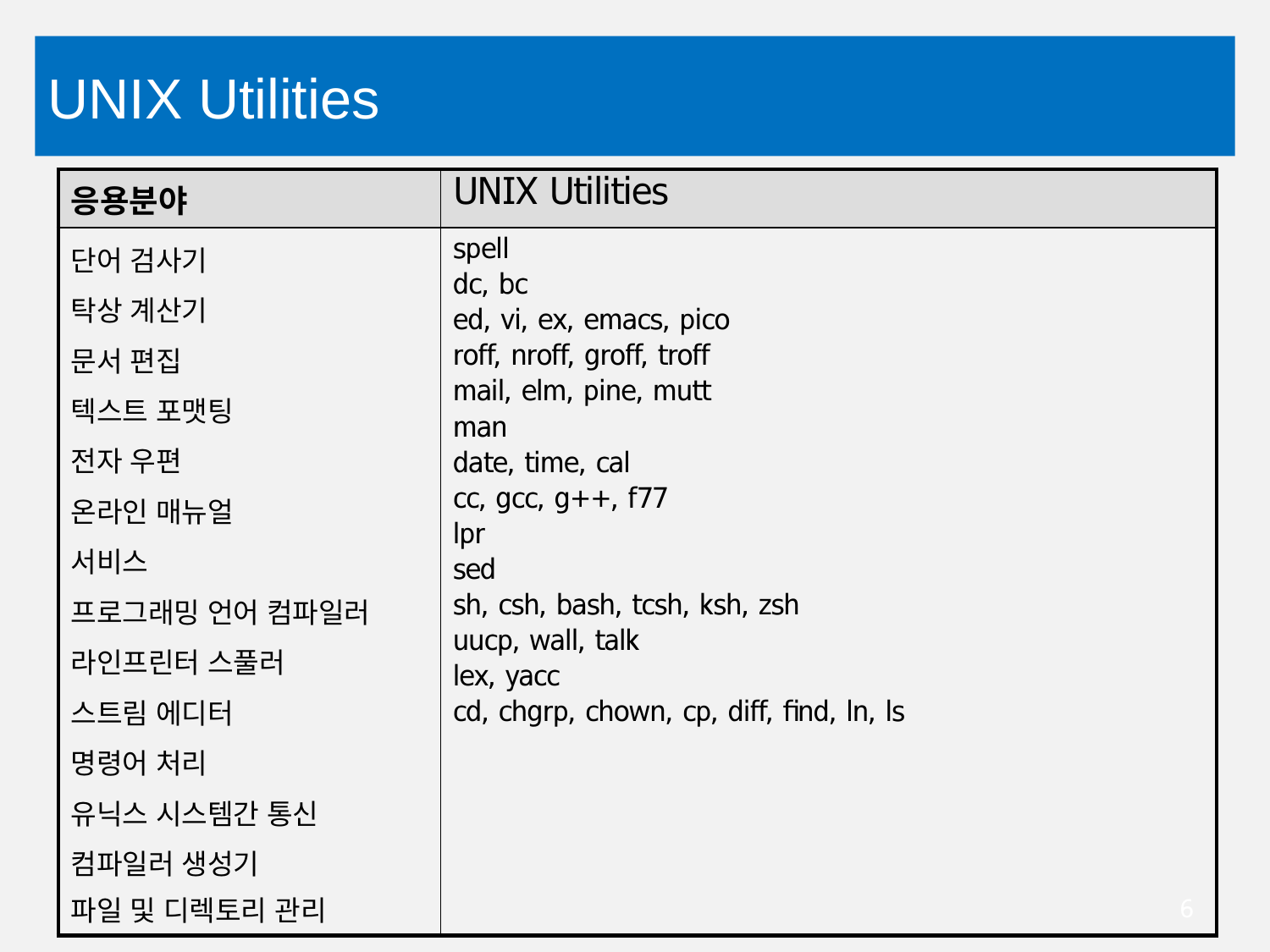

# UNIX Utilities
| 응용분야 | UNIX Utilities |
| --- | --- |
| 단어 검사기 탁상 계산기 문서 편집 텍스트 포맷팅 전자 우편 온라인 매뉴얼 서비스 프로그래밍 언어 컴파일러 라인프린터 스풀러 스트림 에디터 명령어 처리 유닉스 시스템간 통신 컴파일러 생성기 파일 및 디렉토리 관리 | spell dc, bc ed, vi, ex, emacs, pico roff, nroff, groff, troff mail, elm, pine, mutt man date, time, cal cc, gcc, g++, f77 lpr sed sh, csh, bash, tcsh, ksh, zsh uucp, wall, talk lex, yacc cd, chgrp, chown, cp, diff, find, ln, ls |
6